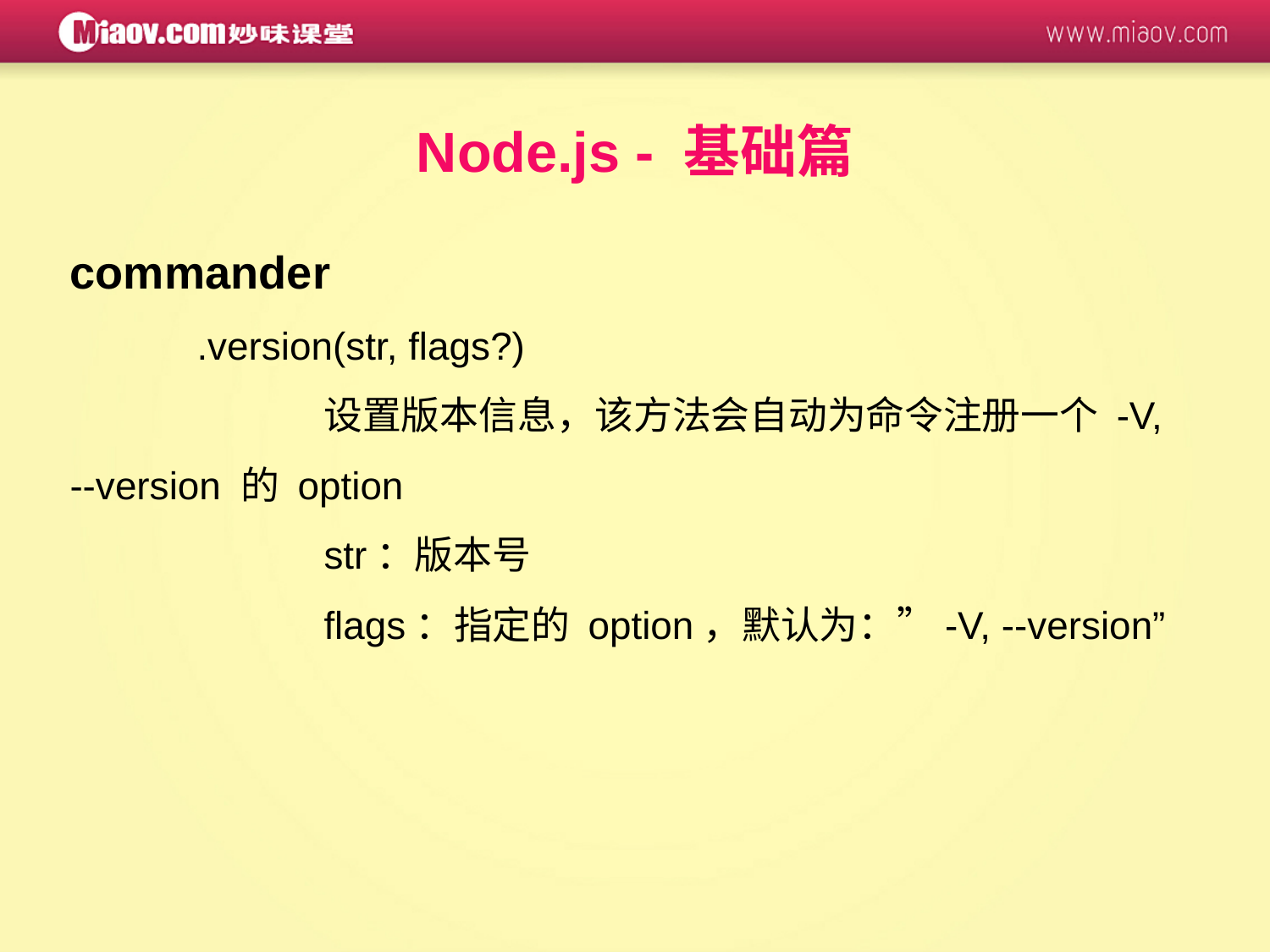

Node.js - 基础篇
commander
	.version(str, flags?)
		设置版本信息，该方法会自动为命令注册一个 -V,  --version 的 option
		str：版本号
		flags：指定的 option，默认为：”-V, --version”